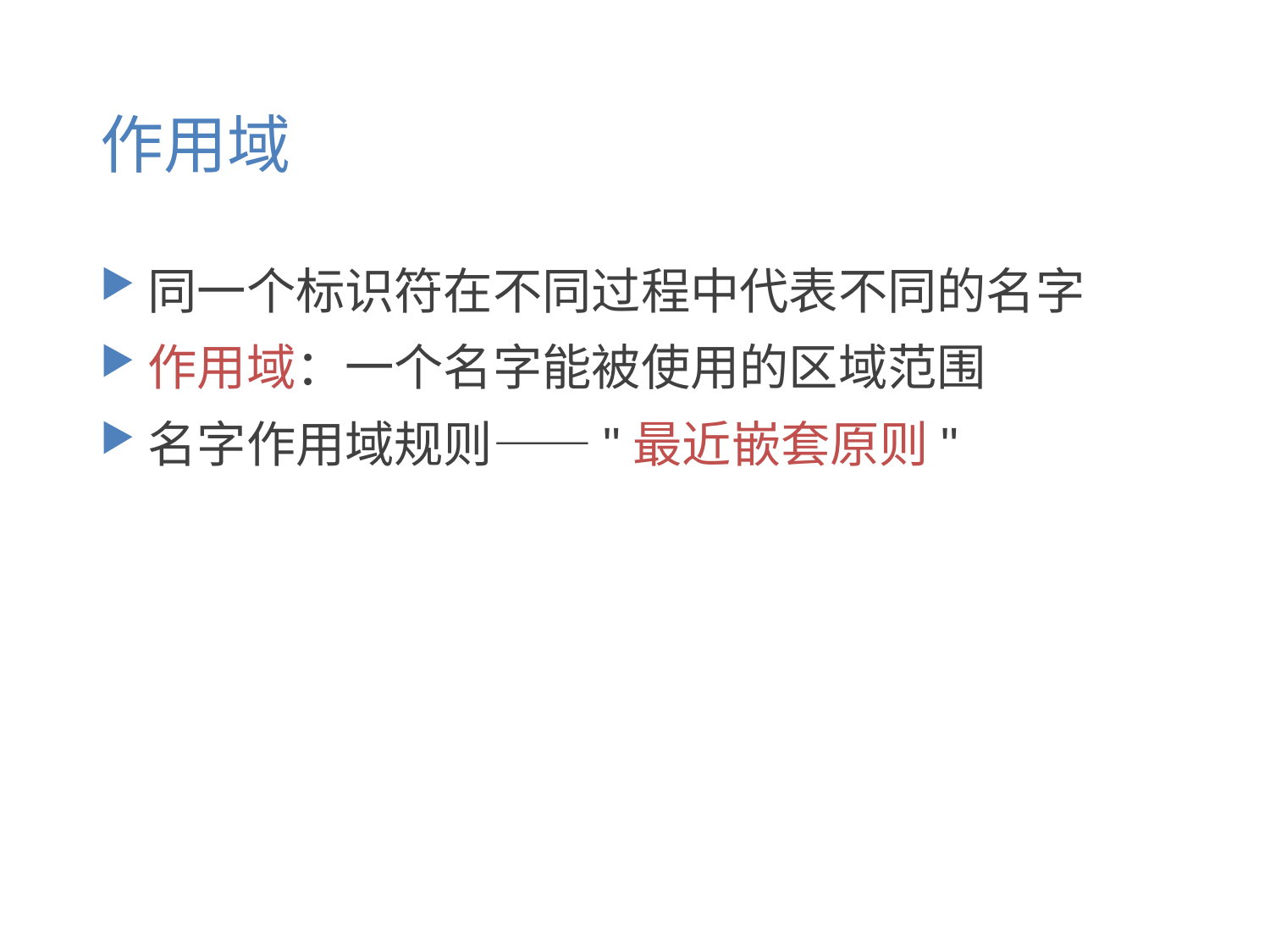

# 作用域
同一个标识符在不同过程中代表不同的名字
作用域：一个名字能被使用的区域范围
名字作用域规则——"最近嵌套原则"